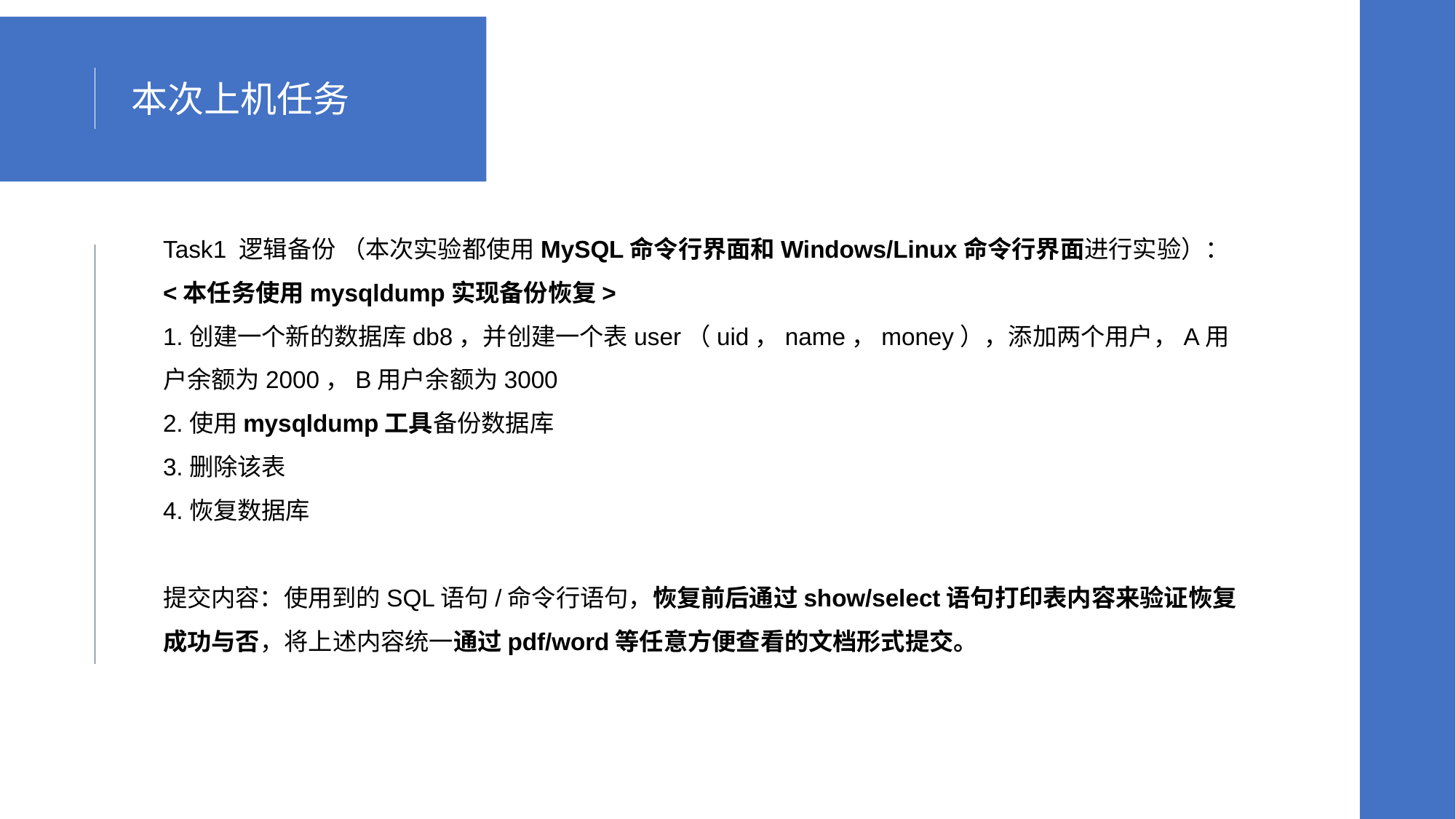

本次上机任务
Task1 逻辑备份 （本次实验都使用MySQL命令行界面和Windows/Linux命令行界面进行实验）：
<本任务使用mysqldump实现备份恢复>
1.创建一个新的数据库db8，并创建一个表user（uid，name，money），添加两个用户，A用户余额为2000，B用户余额为3000
2.使用mysqldump工具备份数据库
3.删除该表
4.恢复数据库

提交内容：使用到的SQL语句/命令行语句，恢复前后通过show/select语句打印表内容来验证恢复成功与否，将上述内容统一通过pdf/word等任意方便查看的文档形式提交。